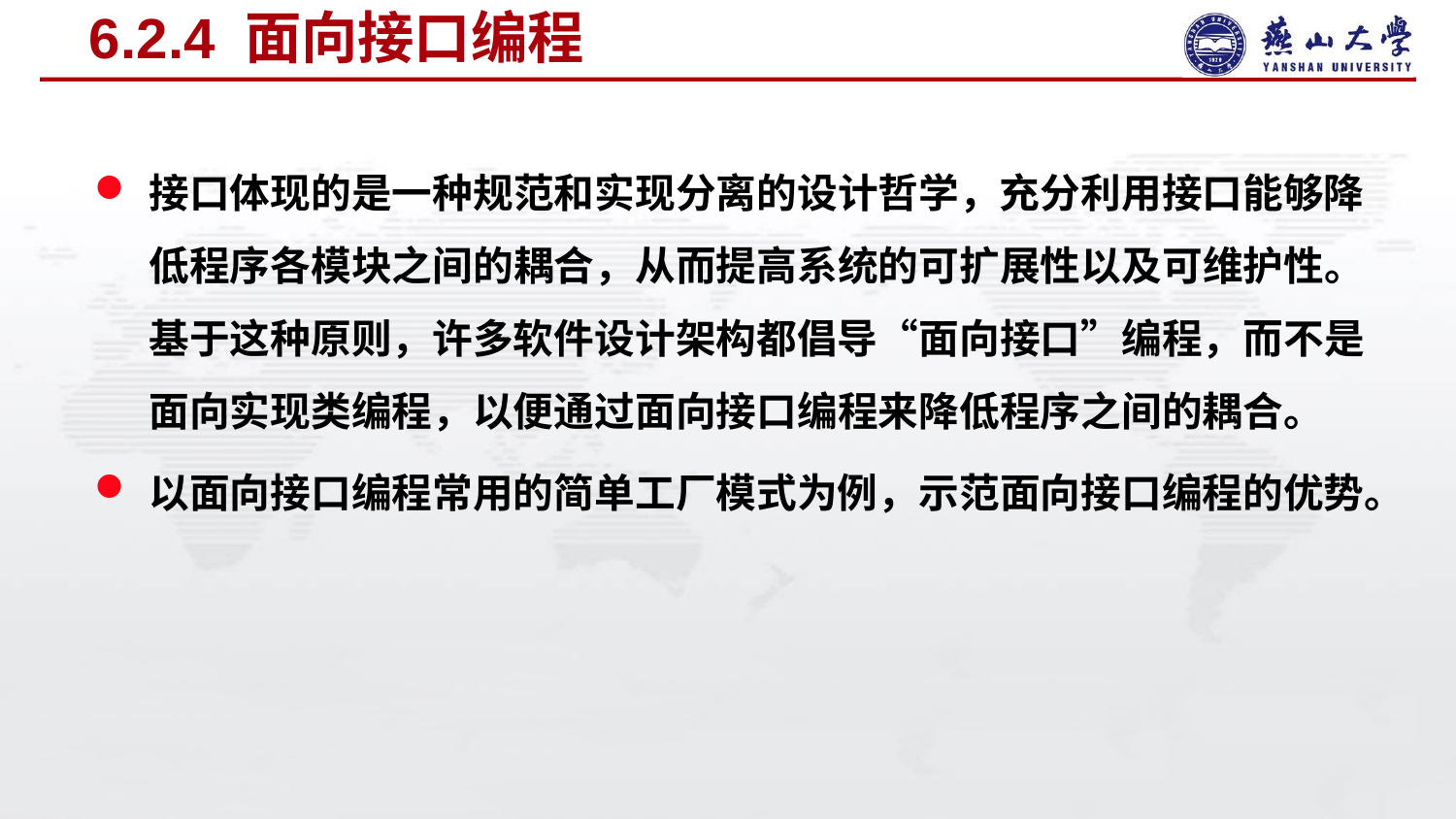

# 6.2.4 面向接口编程
接口体现的是一种规范和实现分离的设计哲学，充分利用接口能够降低程序各模块之间的耦合，从而提高系统的可扩展性以及可维护性。基于这种原则，许多软件设计架构都倡导“面向接口”编程，而不是面向实现类编程，以便通过面向接口编程来降低程序之间的耦合。
以面向接口编程常用的简单工厂模式为例，示范面向接口编程的优势。